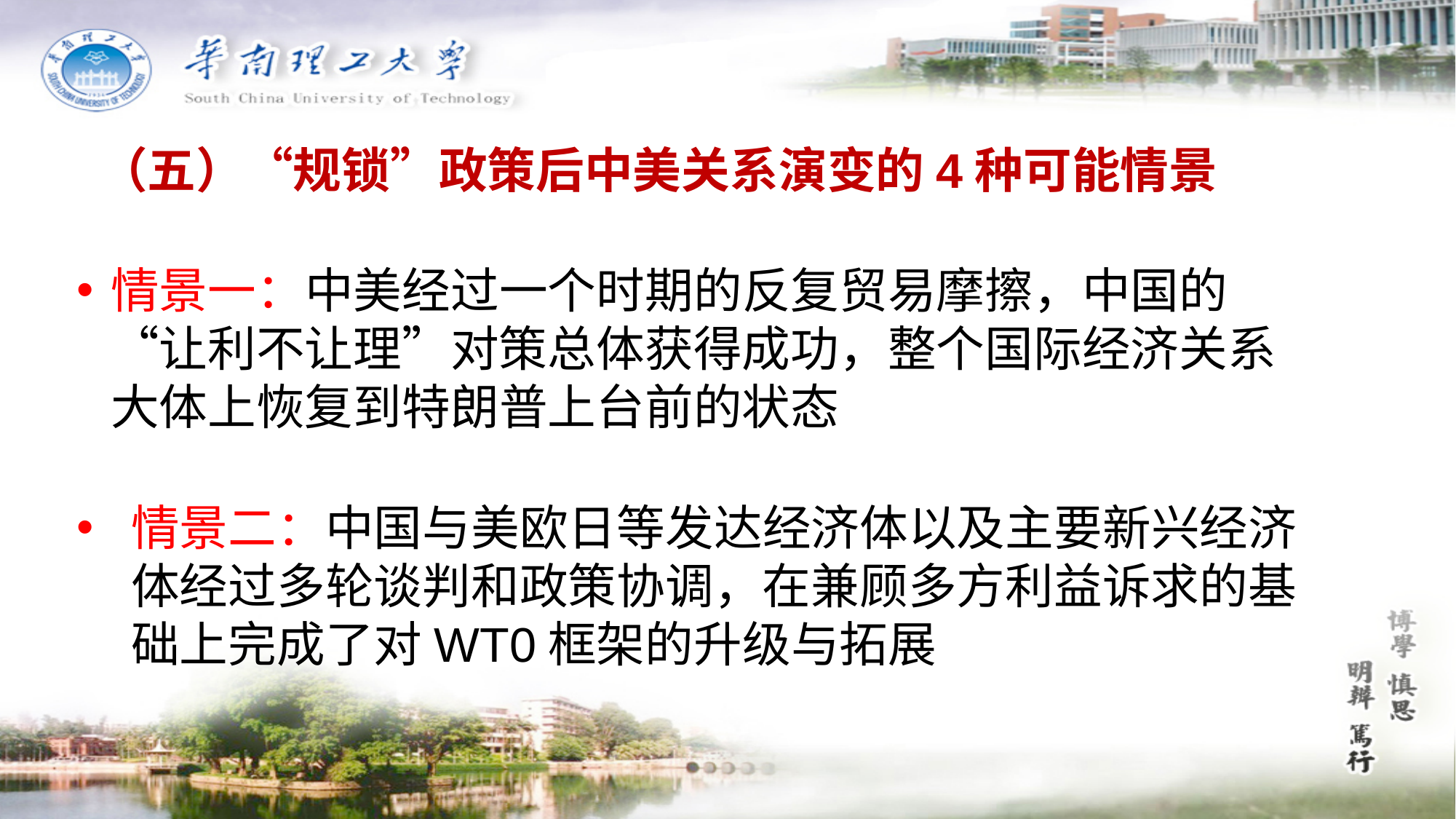

（五）“规锁”政策后中美关系演变的4种可能情景
情景一：中美经过一个时期的反复贸易摩擦，中国的“让利不让理”对策总体获得成功，整个国际经济关系大体上恢复到特朗普上台前的状态
情景二：中国与美欧日等发达经济体以及主要新兴经济体经过多轮谈判和政策协调，在兼顾多方利益诉求的基础上完成了对WT0框架的升级与拓展